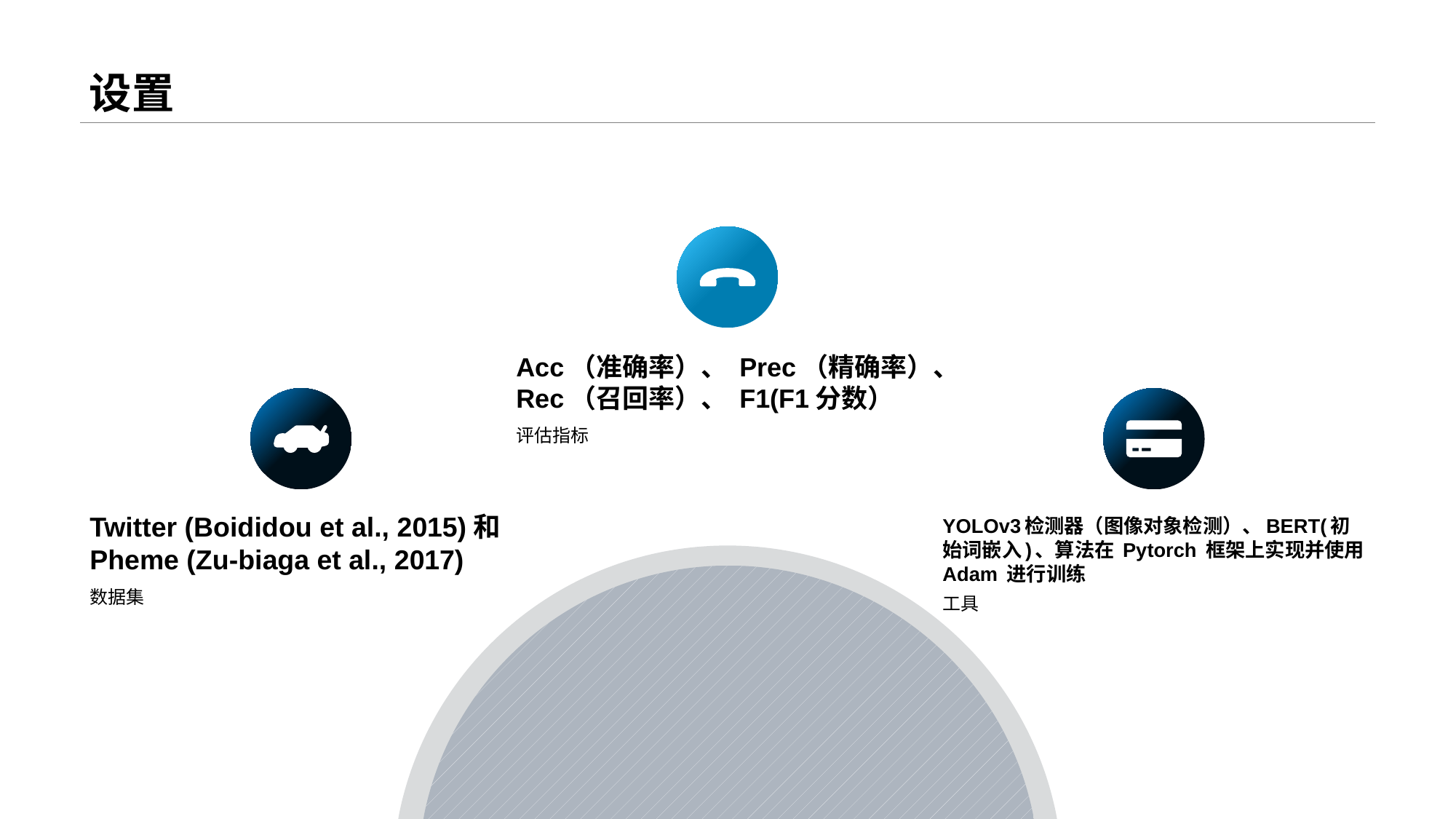

设置

Acc（准确率）、 Prec（精确率）、
Rec（召回率）、 F1(F1分数）
评估指标

Twitter (Boididou et al., 2015)和 Pheme (Zu-biaga et al., 2017)

数据集

YOLOv3检测器（图像对象检测）、BERT(初始词嵌入)、算法在 Pytorch 框架上实现并使用 Adam 进行训练
工具